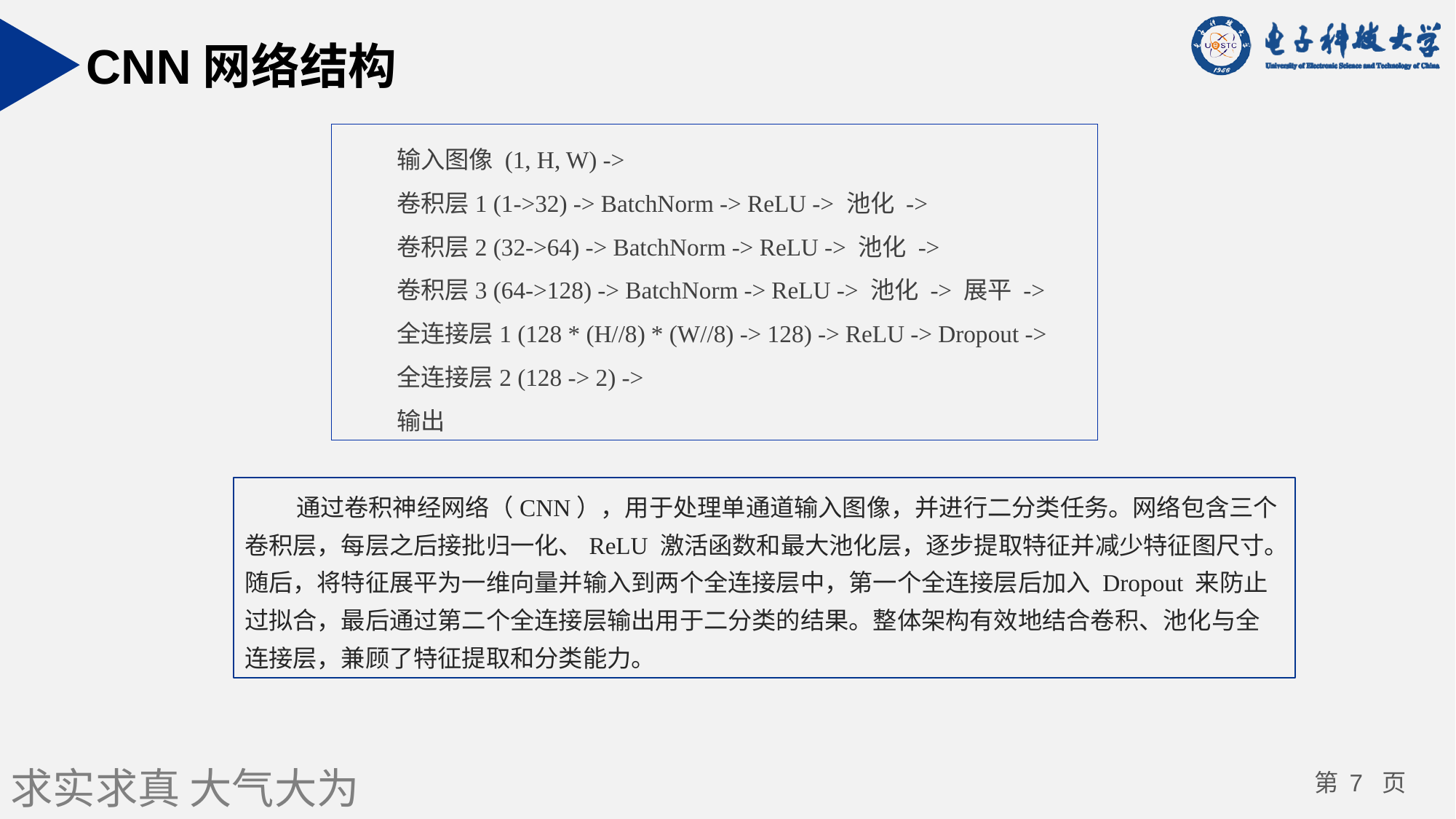

CNN网络结构
输入图像 (1, H, W) ->
卷积层1 (1->32) -> BatchNorm -> ReLU -> 池化 ->
卷积层2 (32->64) -> BatchNorm -> ReLU -> 池化 ->
卷积层3 (64->128) -> BatchNorm -> ReLU -> 池化 -> 展平 ->
全连接层1 (128 * (H//8) * (W//8) -> 128) -> ReLU -> Dropout ->
全连接层2 (128 -> 2) ->
输出
通过卷积神经网络（CNN），用于处理单通道输入图像，并进行二分类任务。网络包含三个卷积层，每层之后接批归一化、ReLU 激活函数和最大池化层，逐步提取特征并减少特征图尺寸。随后，将特征展平为一维向量并输入到两个全连接层中，第一个全连接层后加入 Dropout 来防止过拟合，最后通过第二个全连接层输出用于二分类的结果。整体架构有效地结合卷积、池化与全连接层，兼顾了特征提取和分类能力。